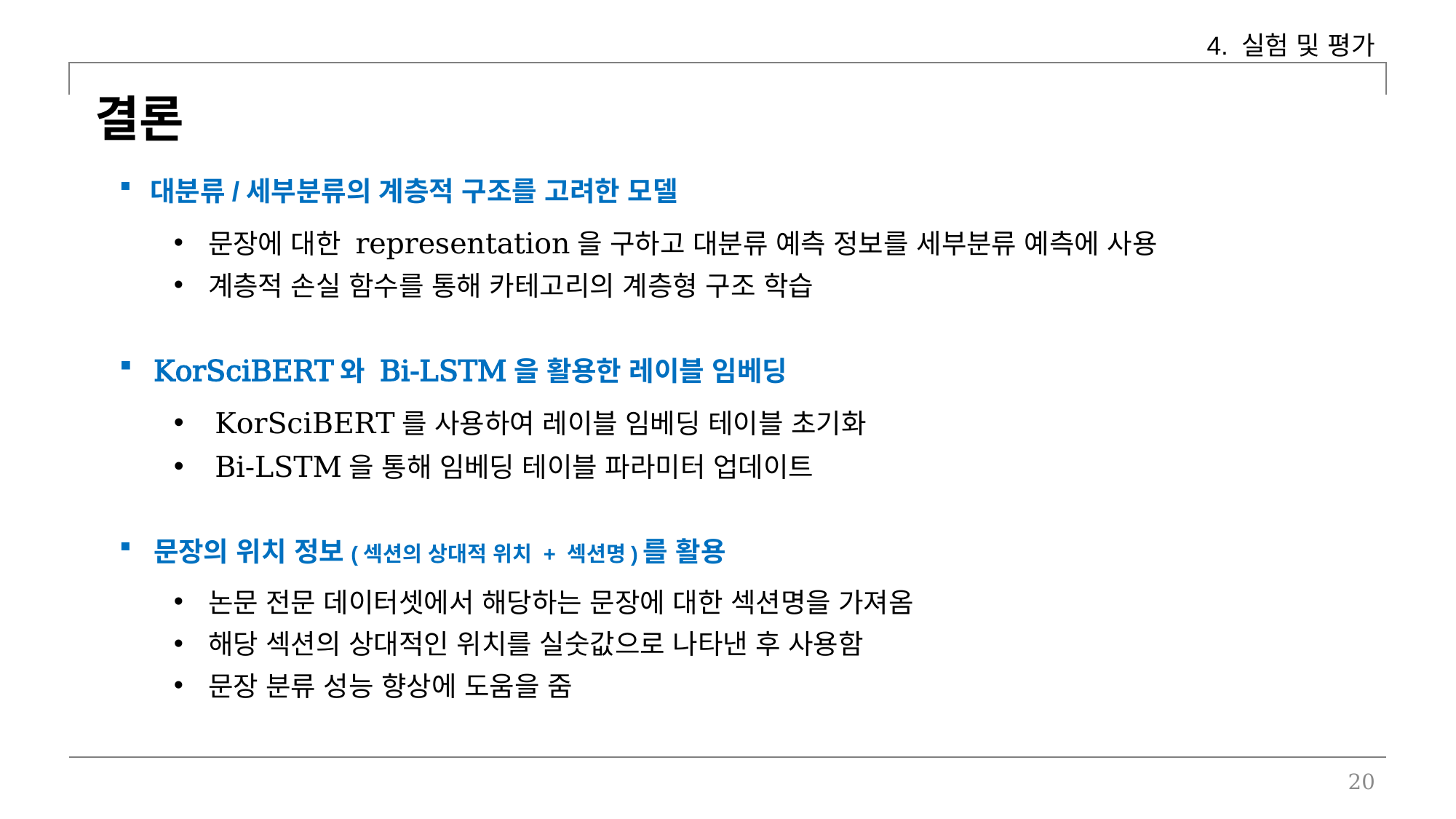

4. 실험 및 평가
결론
대분류/세부분류의 계층적 구조를 고려한 모델
문장에 대한 representation을 구하고 대분류 예측 정보를 세부분류 예측에 사용
계층적 손실 함수를 통해 카테고리의 계층형 구조 학습

KorSciBERT와 Bi-LSTM을 활용한 레이블 임베딩
KorSciBERT를 사용하여 레이블 임베딩 테이블 초기화
Bi-LSTM을 통해 임베딩 테이블 파라미터 업데이트

문장의 위치 정보(섹션의 상대적 위치 + 섹션명)를 활용
논문 전문 데이터셋에서 해당하는 문장에 대한 섹션명을 가져옴
해당 섹션의 상대적인 위치를 실숫값으로 나타낸 후 사용함
문장 분류 성능 향상에 도움을 줌
20